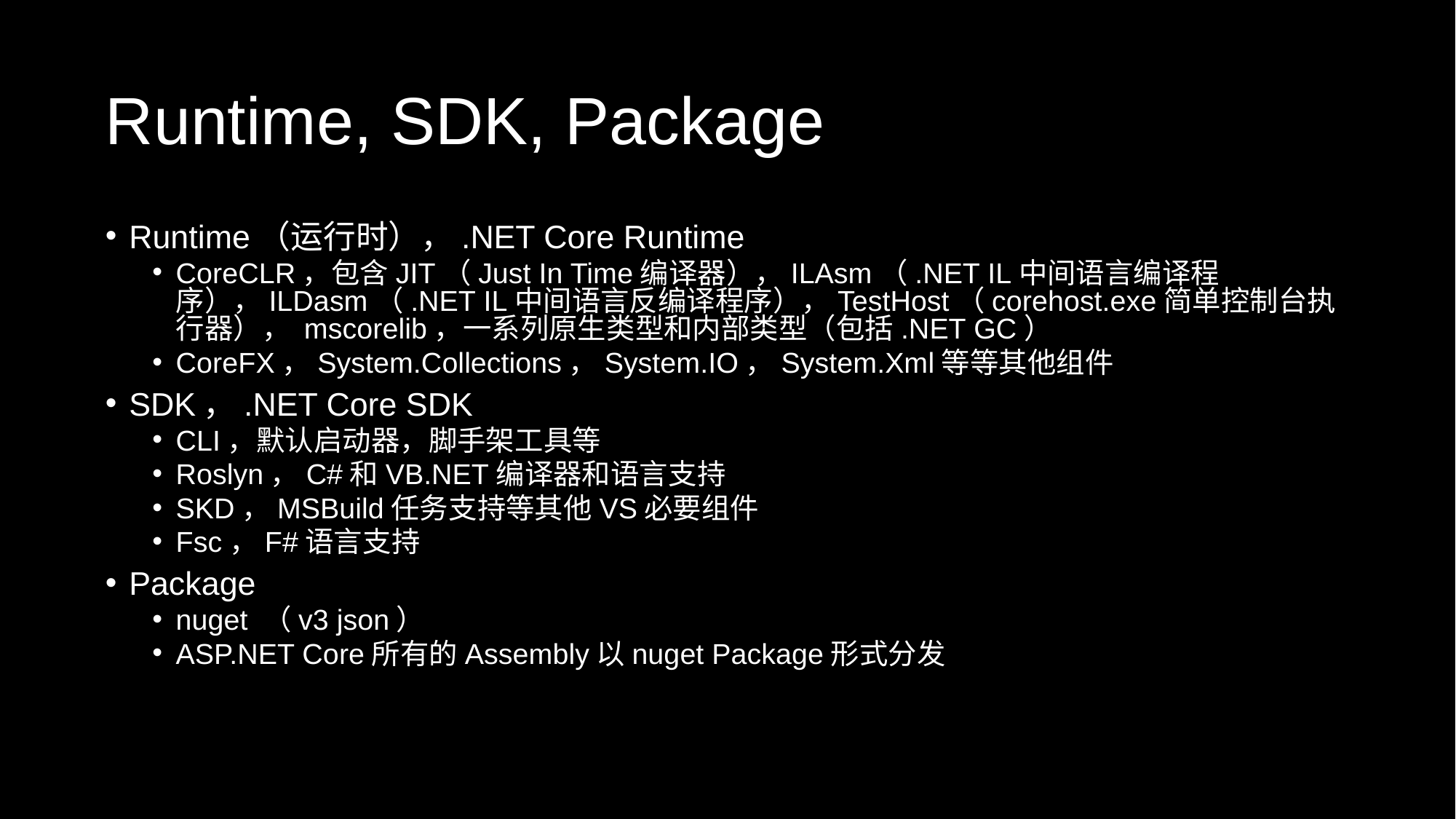

# Runtime, SDK, Package
Runtime（运行时），.NET Core Runtime
CoreCLR，包含JIT（Just In Time编译器），ILAsm（.NET IL中间语言编译程序），ILDasm（.NET IL中间语言反编译程序），TestHost（corehost.exe简单控制台执行器）， mscorelib，一系列原生类型和内部类型（包括.NET GC）
CoreFX，System.Collections，System.IO，System.Xml等等其他组件
SDK，.NET Core SDK
CLI，默认启动器，脚手架工具等
Roslyn，C#和VB.NET编译器和语言支持
SKD，MSBuild任务支持等其他VS必要组件
Fsc，F#语言支持
Package
nuget （v3 json）
ASP.NET Core所有的Assembly以nuget Package形式分发